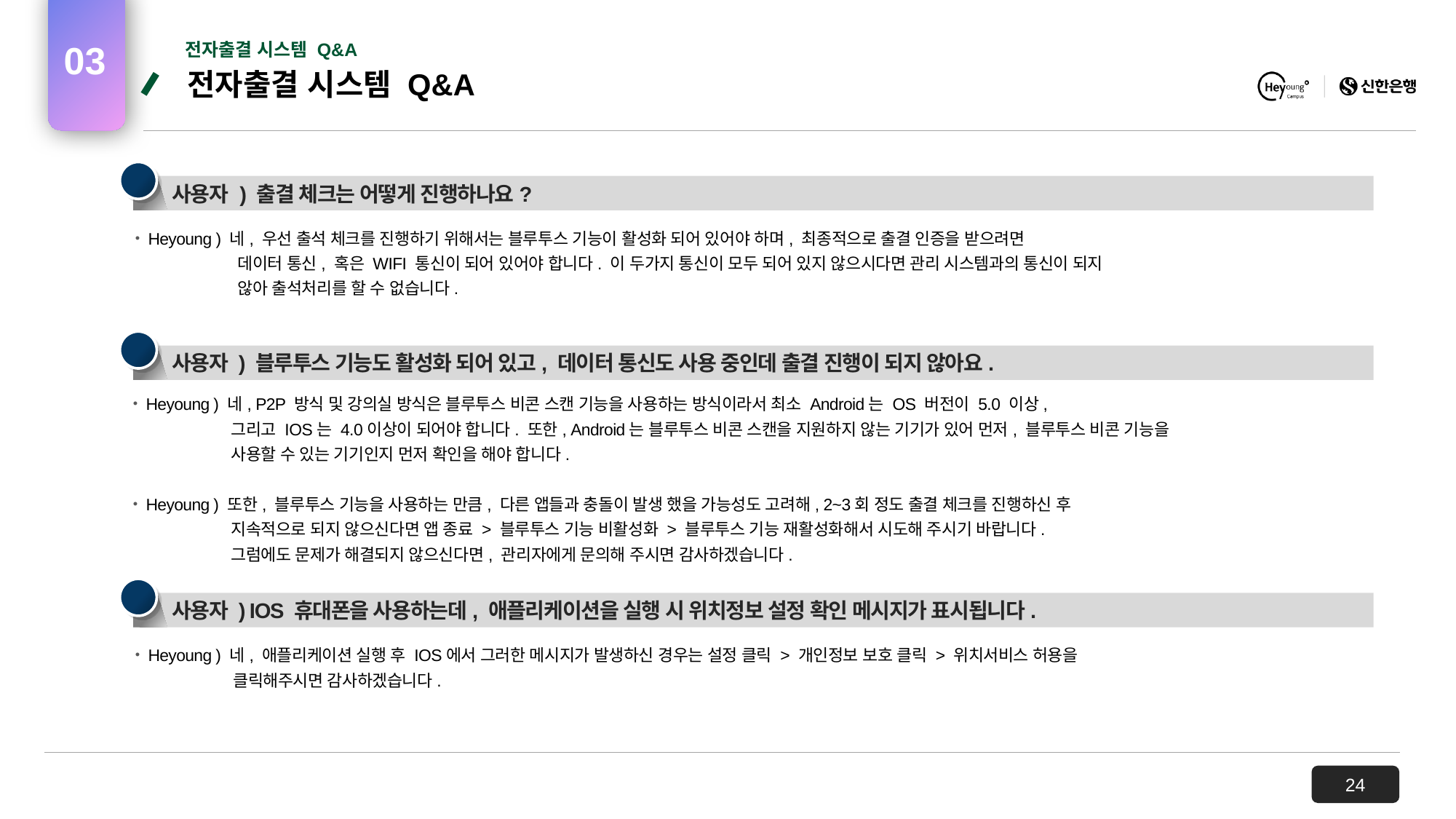

03
전자출결 시스템 Q&A
전자출결 시스템 Q&A
1
사용자 ) 출결 체크는 어떻게 진행하나요?

Heyoung ) 네, 우선 출석 체크를 진행하기 위해서는 블루투스 기능이 활성화 되어 있어야 하며, 최종적으로 출결 인증을 받으려면
                       데이터 통신, 혹은 WIFI 통신이 되어 있어야 합니다. 이 두가지 통신이 모두 되어 있지 않으시다면 관리 시스템과의 통신이 되지
                       않아 출석처리를 할 수 없습니다.
2
사용자 ) 블루투스 기능도 활성화 되어 있고, 데이터 통신도 사용 중인데 출결 진행이 되지 않아요.

Heyoung ) 네, P2P 방식 및 강의실 방식은 블루투스 비콘 스캔 기능을 사용하는 방식이라서 최소 Android는 OS 버전이 5.0 이상,
                      그리고 IOS는 4.0이상이 되어야 합니다. 또한, Android는 블루투스 비콘 스캔을 지원하지 않는 기기가 있어 먼저, 블루투스 비콘 기능을
                      사용할 수 있는 기기인지 먼저 확인을 해야 합니다.

Heyoung ) 또한, 블루투스 기능을 사용하는 만큼, 다른 앱들과 충돌이 발생 했을 가능성도 고려해, 2~3회 정도 출결 체크를 진행하신 후
                      지속적으로 되지 않으신다면 앱 종료 > 블루투스 기능 비활성화 > 블루투스 기능 재활성화해서 시도해 주시기 바랍니다.
                      그럼에도 문제가 해결되지 않으신다면, 관리자에게 문의해 주시면 감사하겠습니다.
3
사용자 ) IOS 휴대폰을 사용하는데, 애플리케이션을 실행 시 위치정보 설정 확인 메시지가 표시됩니다.

Heyoung ) 네, 애플리케이션 실행 후 IOS에서 그러한 메시지가 발생하신 경우는 설정 클릭 > 개인정보 보호 클릭 > 위치서비스 허용을
                      클릭해주시면 감사하겠습니다.